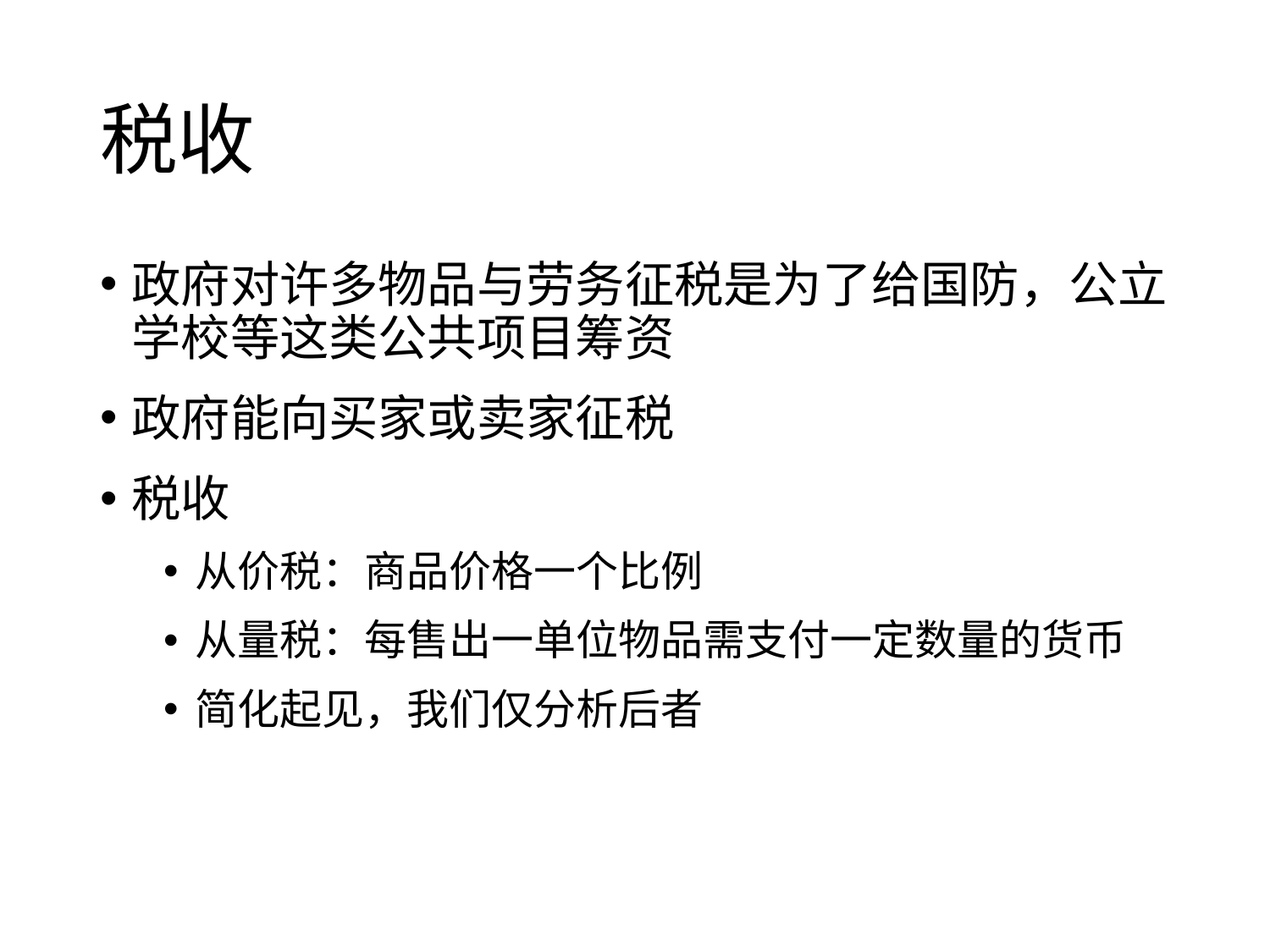

# 税收
政府对许多物品与劳务征税是为了给国防，公立学校等这类公共项目筹资
政府能向买家或卖家征税
税收
从价税：商品价格一个比例
从量税：每售出一单位物品需支付一定数量的货币
简化起见，我们仅分析后者